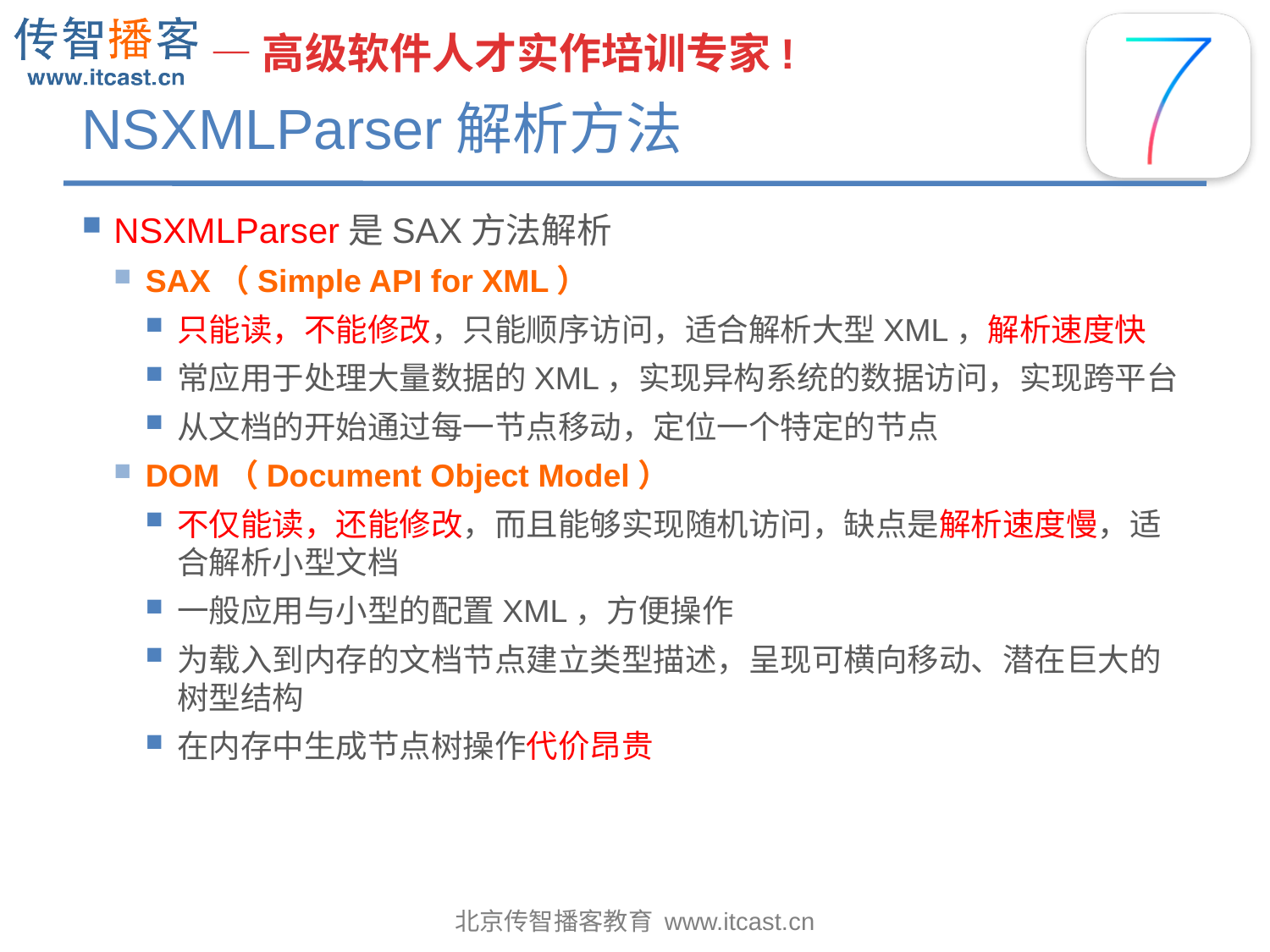

# NSXMLParser解析方法
NSXMLParser是SAX方法解析
SAX（Simple API for XML）
只能读，不能修改，只能顺序访问，适合解析大型XML，解析速度快
常应用于处理大量数据的XML，实现异构系统的数据访问，实现跨平台
从文档的开始通过每一节点移动，定位一个特定的节点
DOM（Document Object Model）
不仅能读，还能修改，而且能够实现随机访问，缺点是解析速度慢，适合解析小型文档
一般应用与小型的配置XML，方便操作
为载入到内存的文档节点建立类型描述，呈现可横向移动、潜在巨大的树型结构
在内存中生成节点树操作代价昂贵